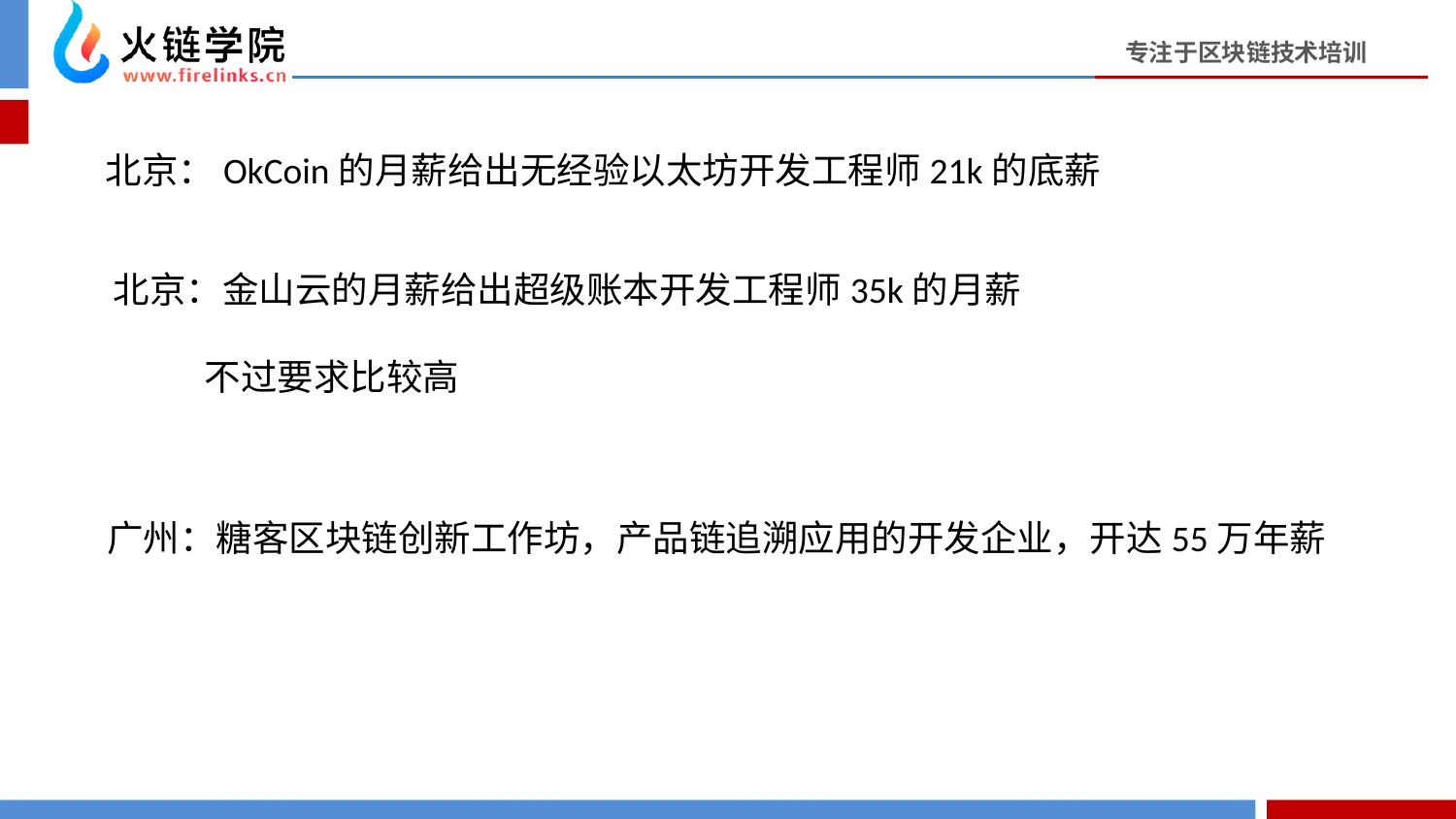

北京：OkCoin的月薪给出无经验以太坊开发工程师21k的底薪
北京：金山云的月薪给出超级账本开发工程师35k的月薪

          不过要求比较高
广州：糖客区块链创新工作坊，产品链追溯应用的开发企业，开达55万年薪
9